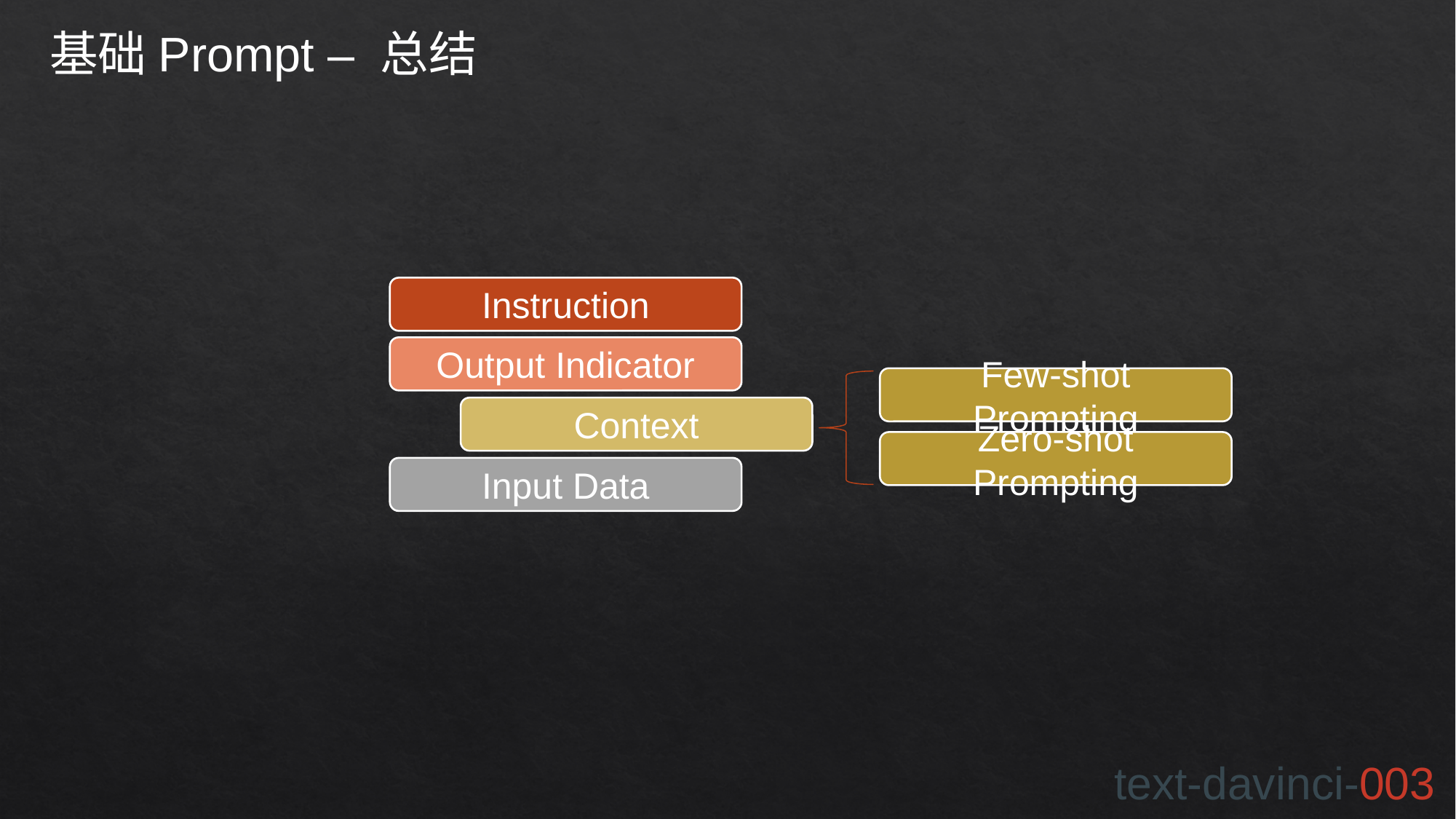

基础Prompt – 总结
Instruction
Output Indicator
Few-shot Prompting

Context
Zero-shot Prompting
Input Data
text-davinci-003